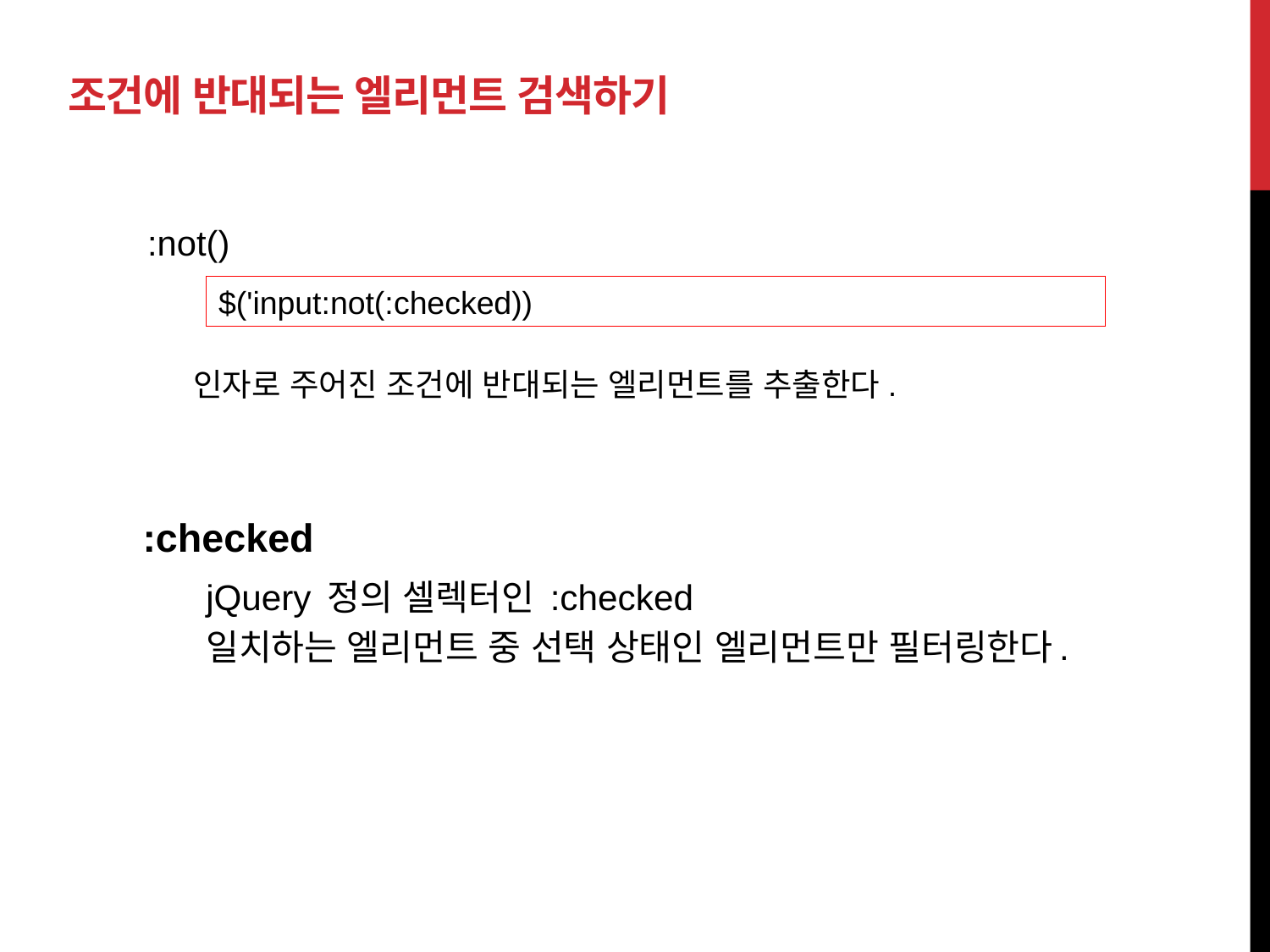

# 조건에 반대되는 엘리먼트 검색하기
:not()

     인자로 주어진 조건에 반대되는 엘리먼트를 추출한다.

$('input:not(:checked))
:checked
jQuery 정의 셀렉터인 :checked
일치하는 엘리먼트 중 선택 상태인 엘리먼트만 필터링한다.